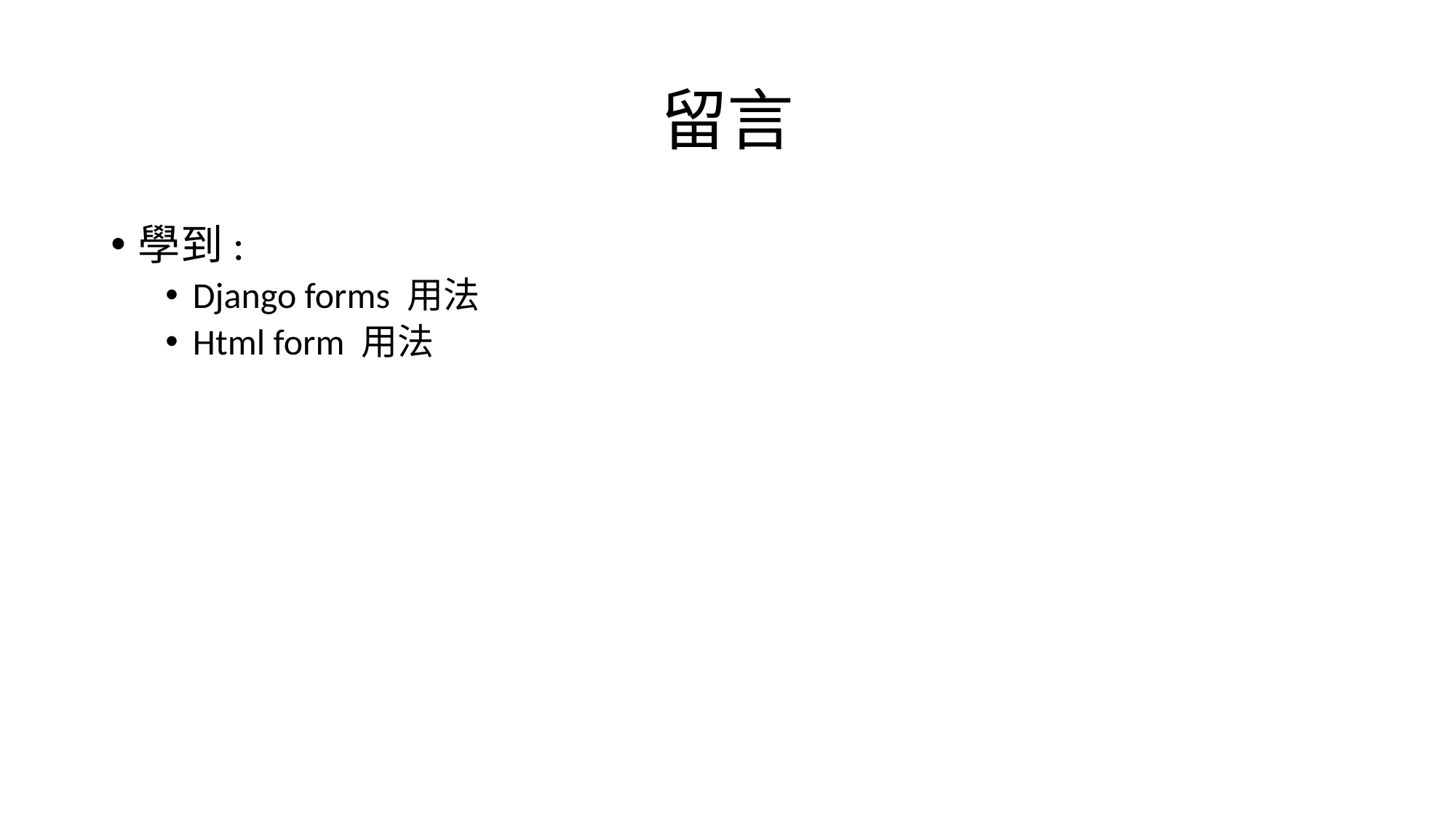

# 留言
學到:
Django forms 用法
Html form 用法